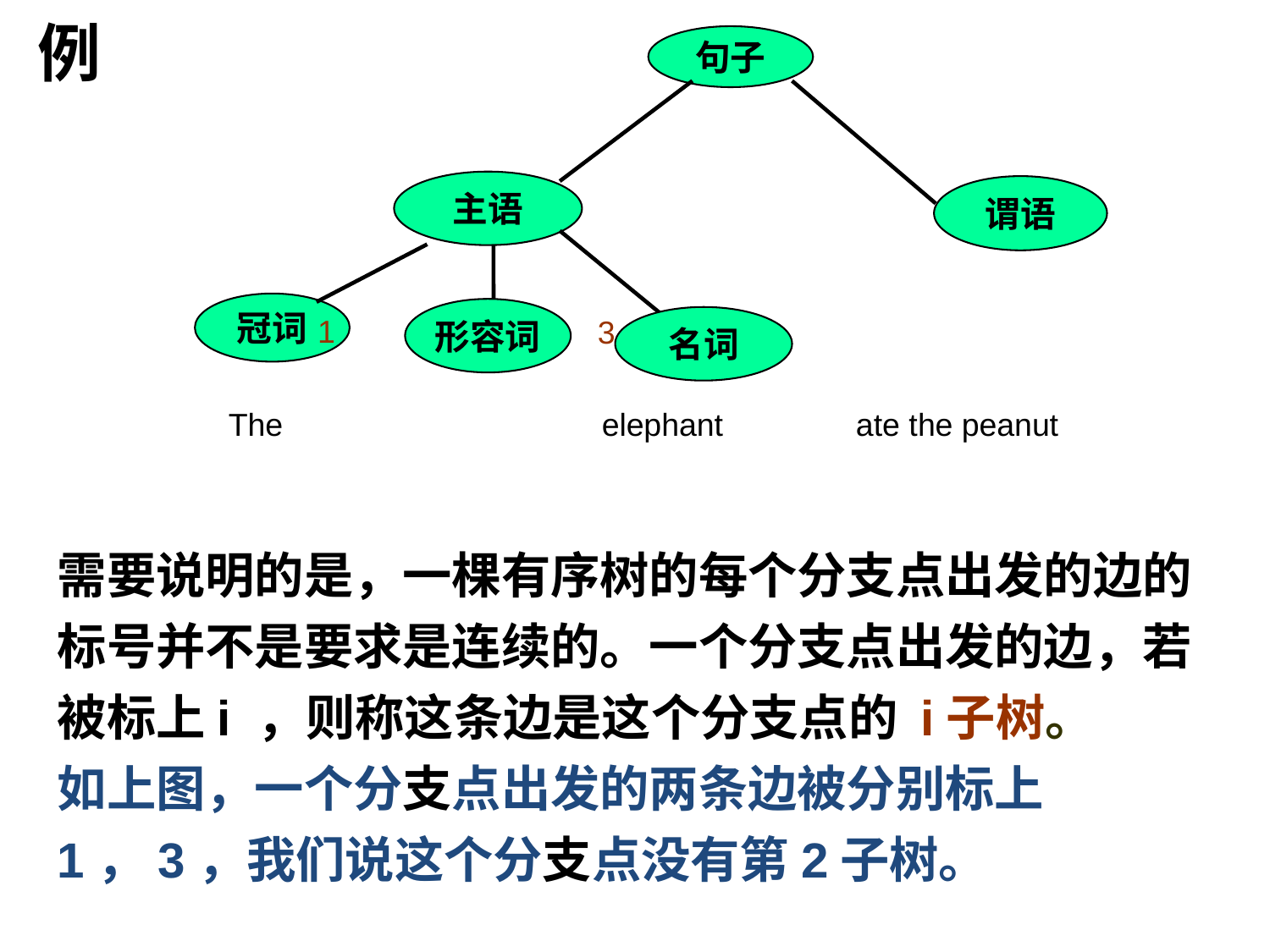

例
句子

主语
谓语

冠词
形容词
名词
The                                    elephant               ate the peanut
1
3
需要说明的是，一棵有序树的每个分支点出发的边的标号并不是要求是连续的。一个分支点出发的边，若被标上i ，则称这条边是这个分支点的 i子树。
如上图，一个分支点出发的两条边被分别标上1，3，我们说这个分支点没有第2子树。